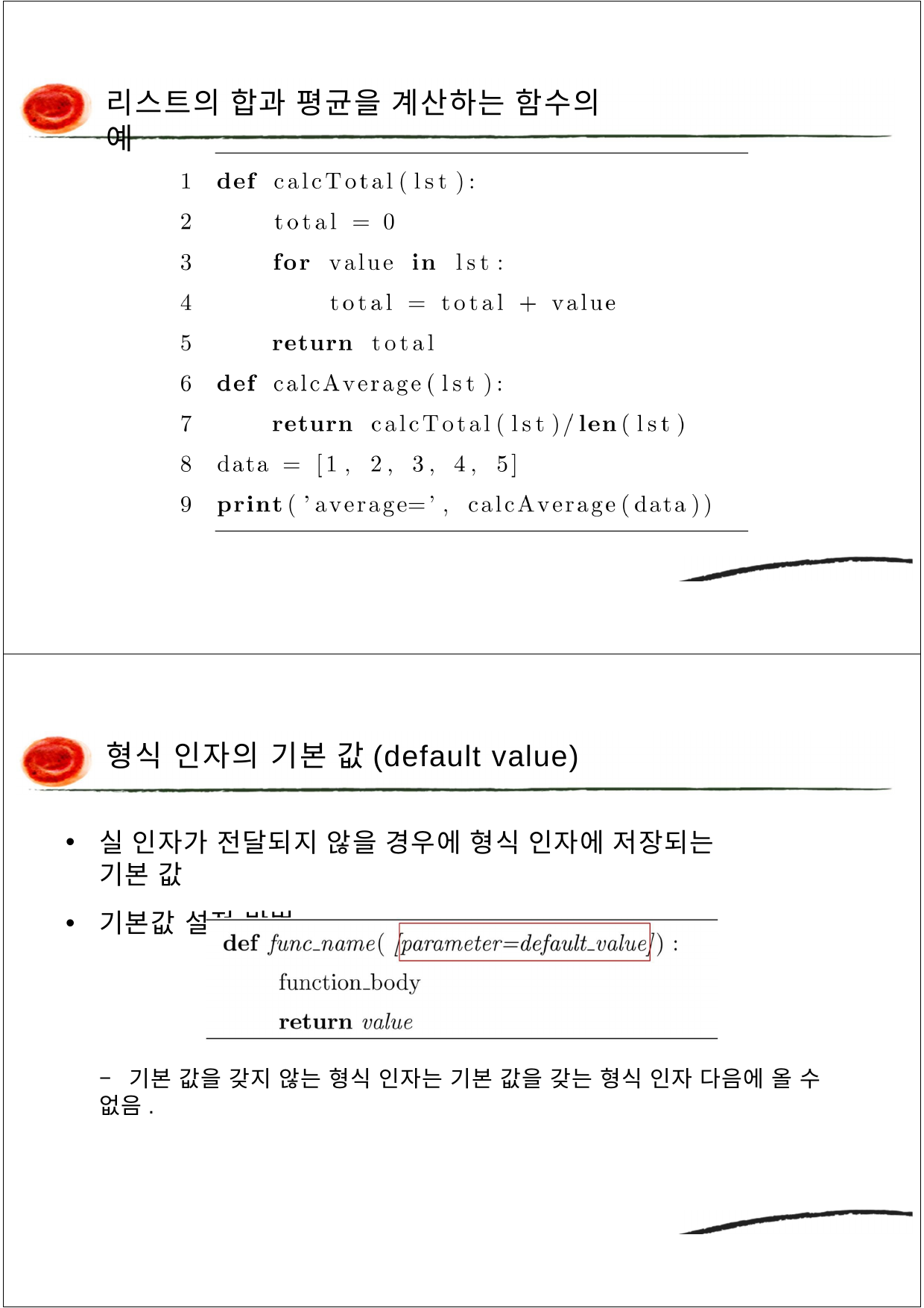

리스트의 합과 평균을 계산하는 함수의 예

형식 인자의 기본 값(default value)

실 인자가 전달되지 않을 경우에 형식 인자에 저장되는 기본 값
기본값 설정 방법 :

– 기본 값을 갖지 않는 형식 인자는 기본 값을 갖는 형식 인자 다음에 올 수 없음.